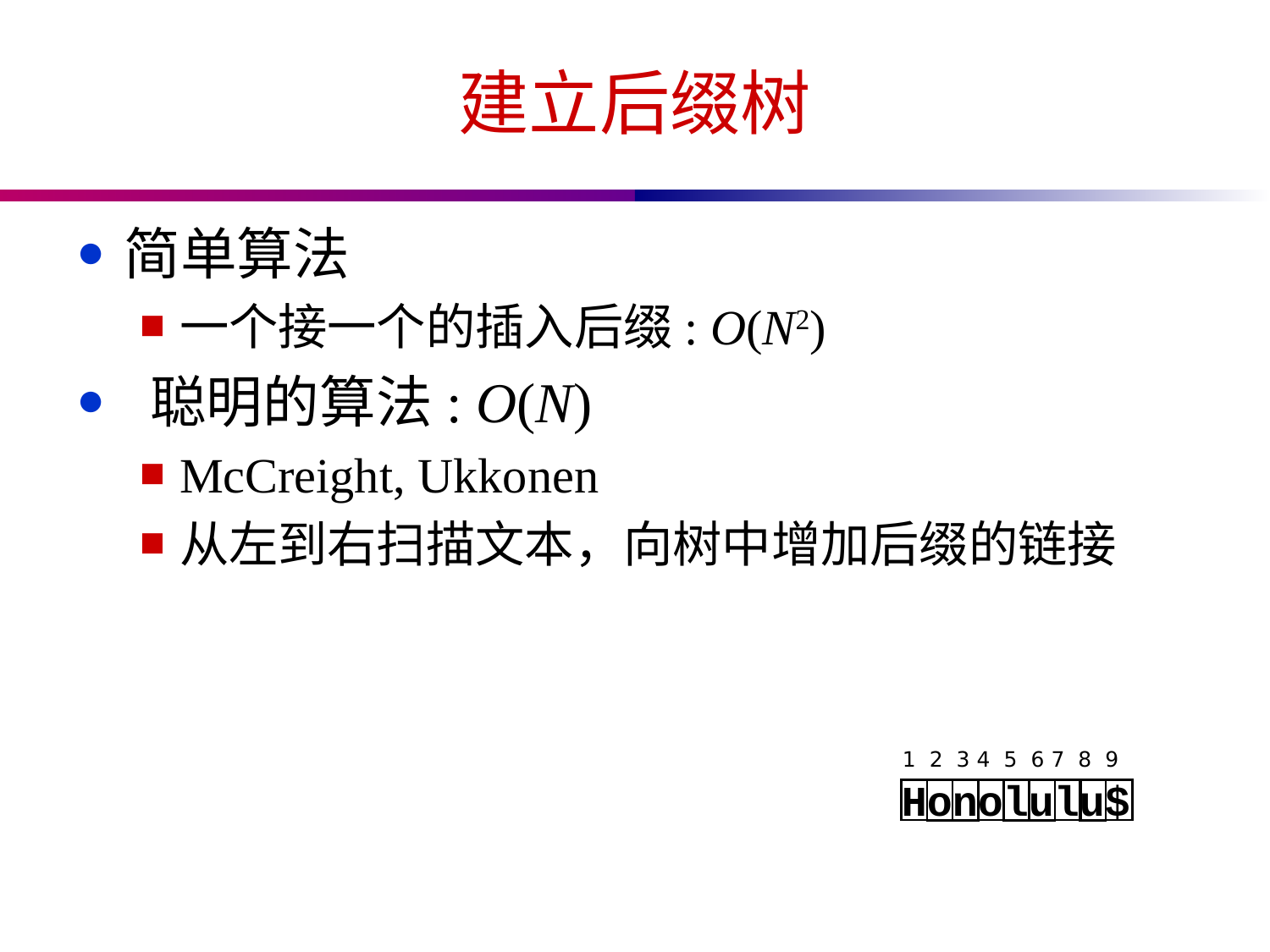

# 建立后缀树
简单算法
一个接一个的插入后缀: O(N2)
 聪明的算法: O(N)
McCreight, Ukkonen
从左到右扫描文本，向树中增加后缀的链接
1  2  3 4  5  6 7  8  9
Honolulu$